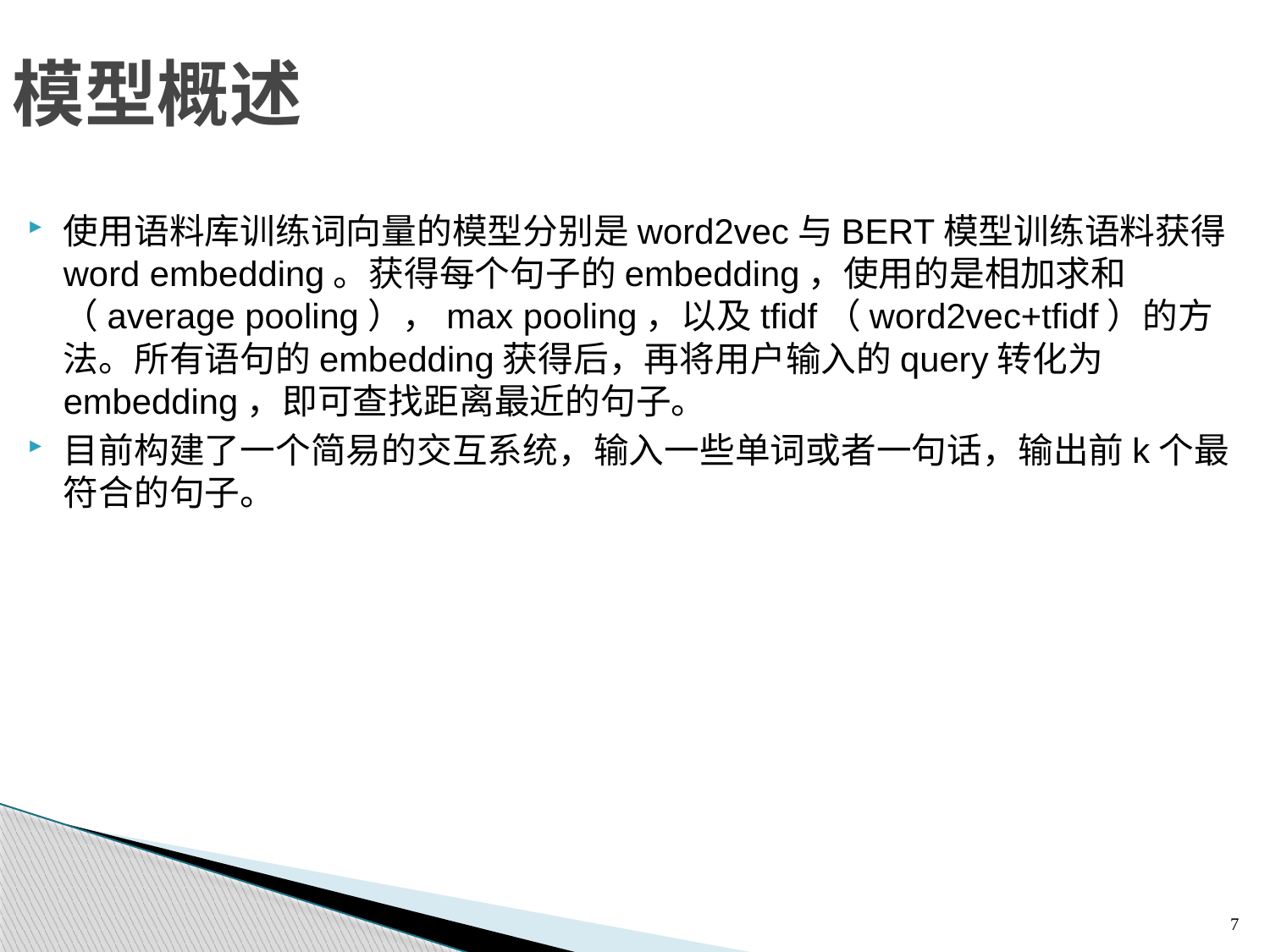

# 模型概述
7.1 类的继承与派生 —— 7.1.1 派生与继承的实例
使用语料库训练词向量的模型分别是word2vec与BERT模型训练语料获得word embedding。获得每个句子的embedding，使用的是相加求和（average pooling），max pooling，以及tfidf（word2vec+tfidf）的方法。所有语句的embedding获得后，再将用户输入的query转化为embedding，即可查找距离最近的句子。
目前构建了一个简易的交互系统，输入一些单词或者一句话，输出前k个最符合的句子。
7